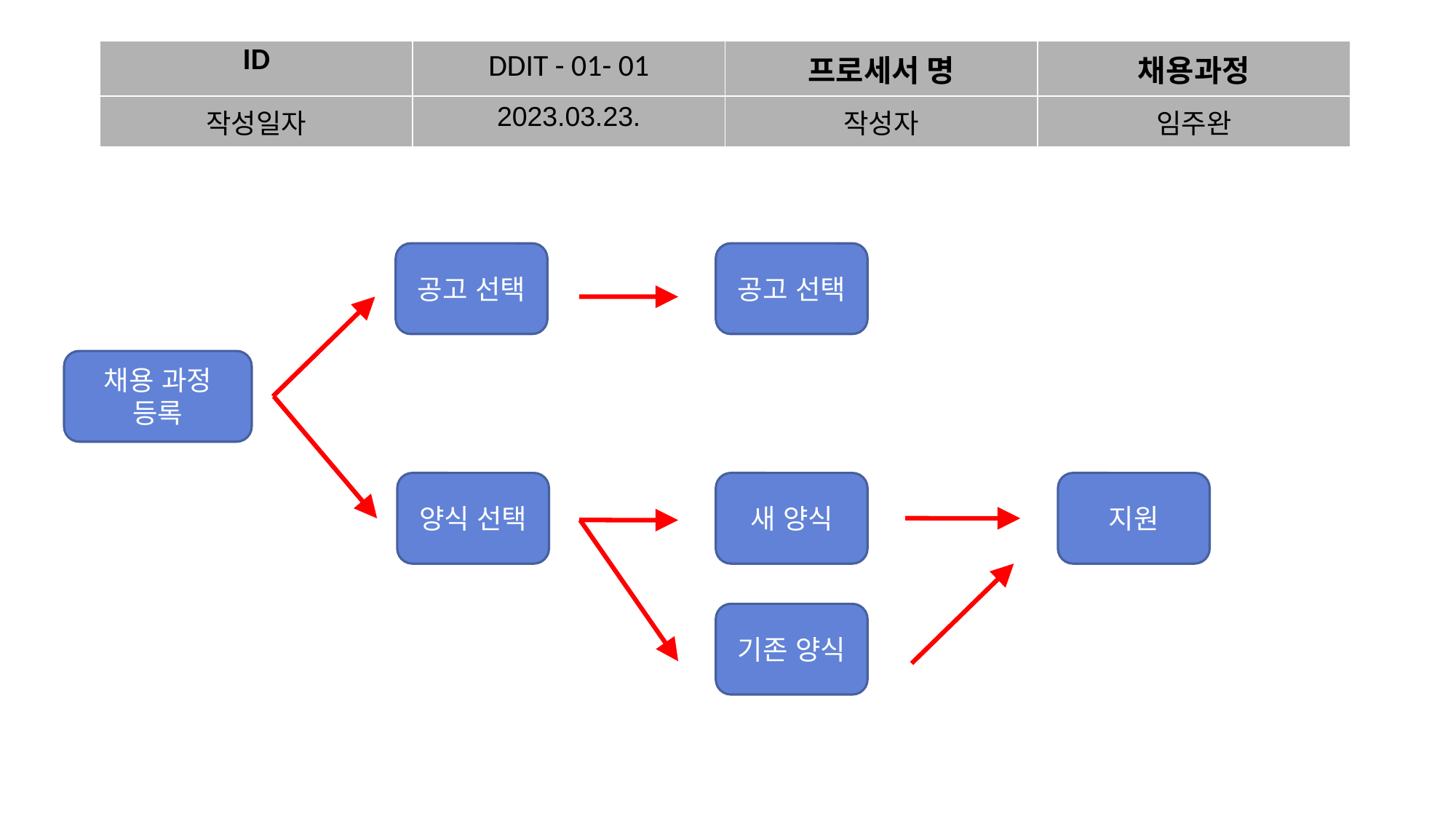

| ID | DDIT - 01- 01 | 프로세서 명 | 채용과정 |
| --- | --- | --- | --- |
| 작성일자 | 2023.03.23. | 작성자 | 임주완 |
공고 선택
공고 선택
채용 과정
등록
양식 선택
새 양식
지원
기존 양식